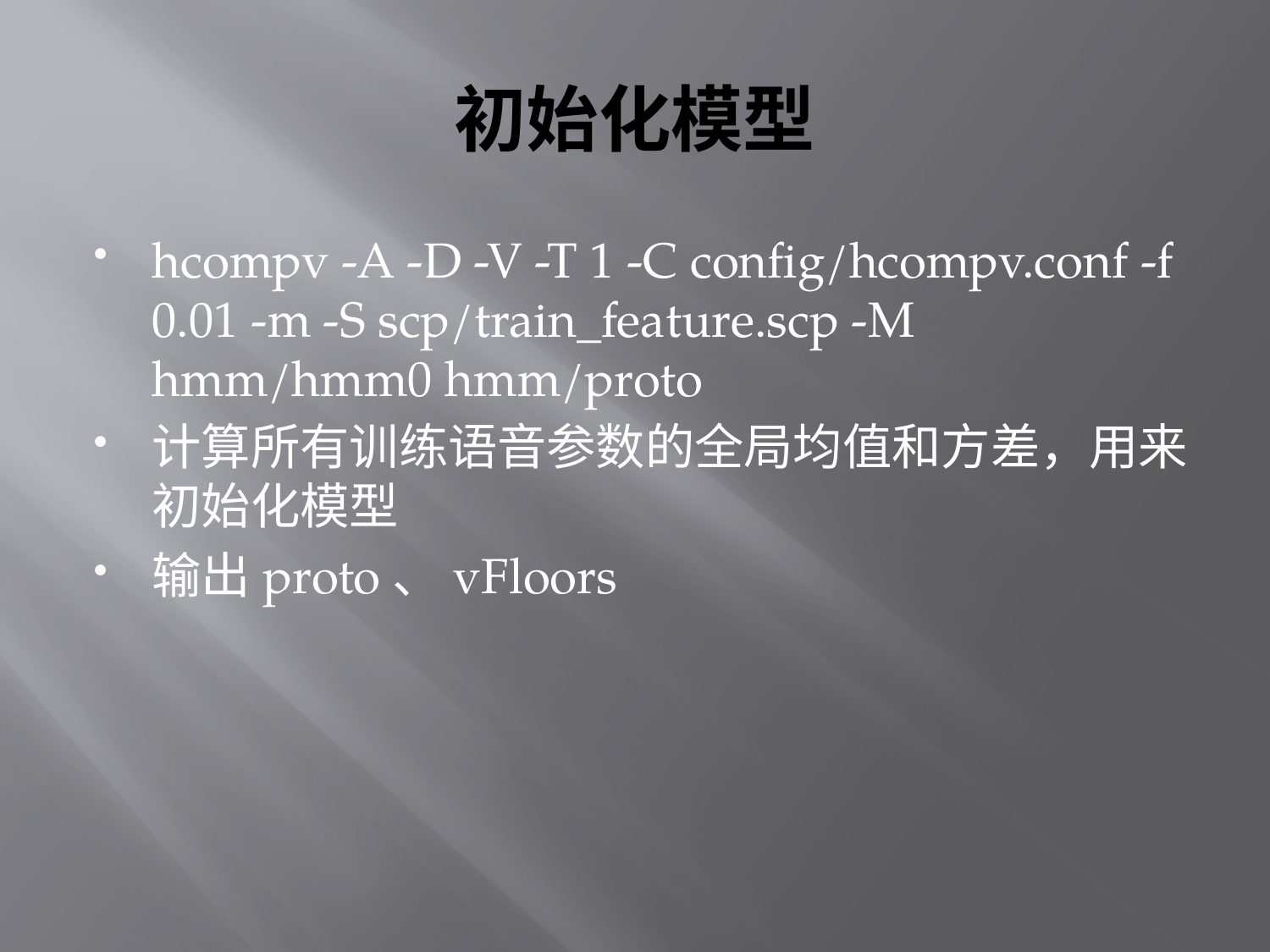

# 初始化模型
hcompv -A -D -V -T 1 -C config/hcompv.conf -f 0.01 -m -S scp/train_feature.scp -M hmm/hmm0 hmm/proto
计算所有训练语音参数的全局均值和方差，用来初始化模型
输出proto、vFloors